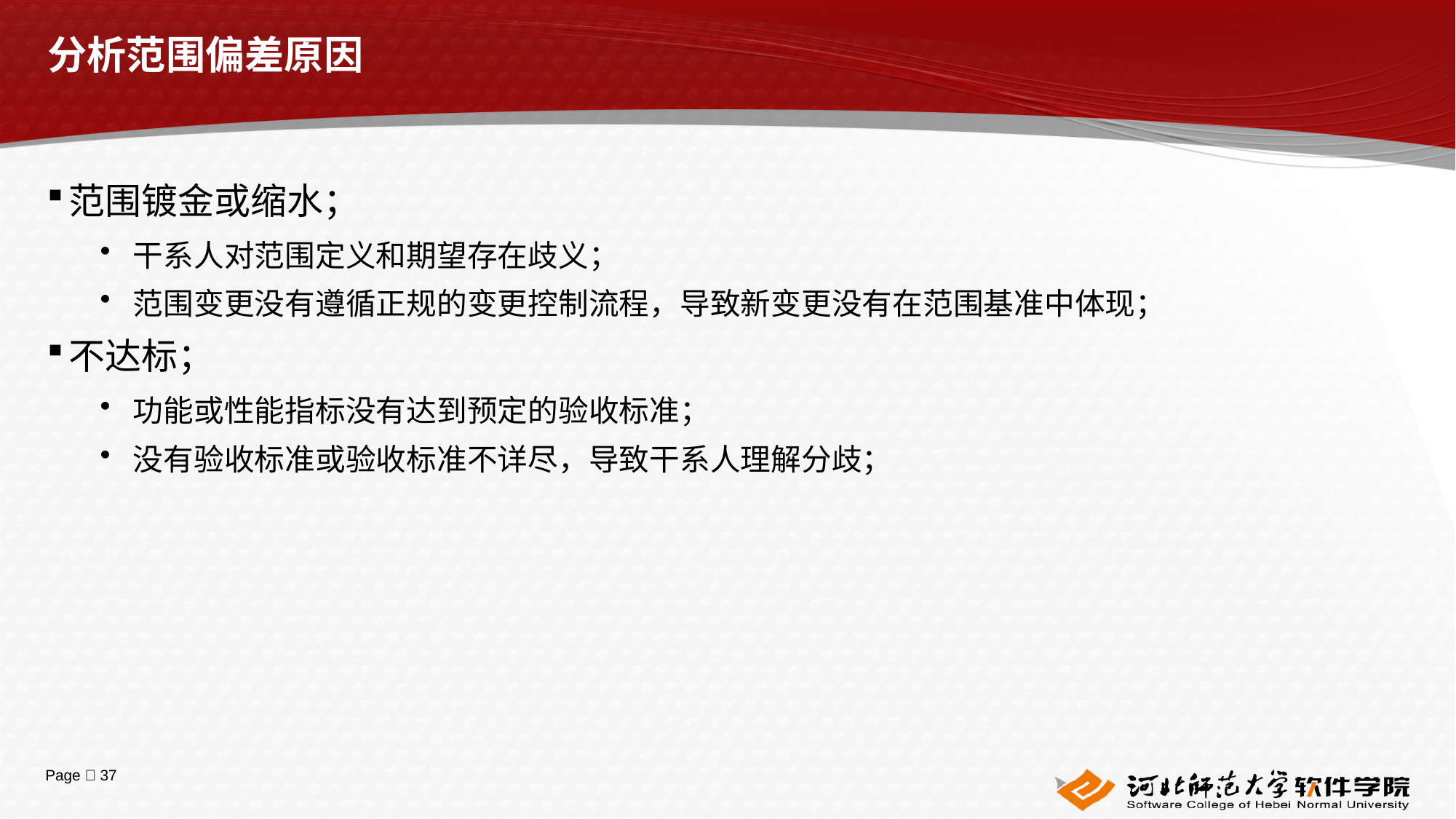

# 分析范围偏差原因
范围镀金或缩水；
干系人对范围定义和期望存在歧义；
范围变更没有遵循正规的变更控制流程，导致新变更没有在范围基准中体现；
不达标；
功能或性能指标没有达到预定的验收标准；
没有验收标准或验收标准不详尽，导致干系人理解分歧；